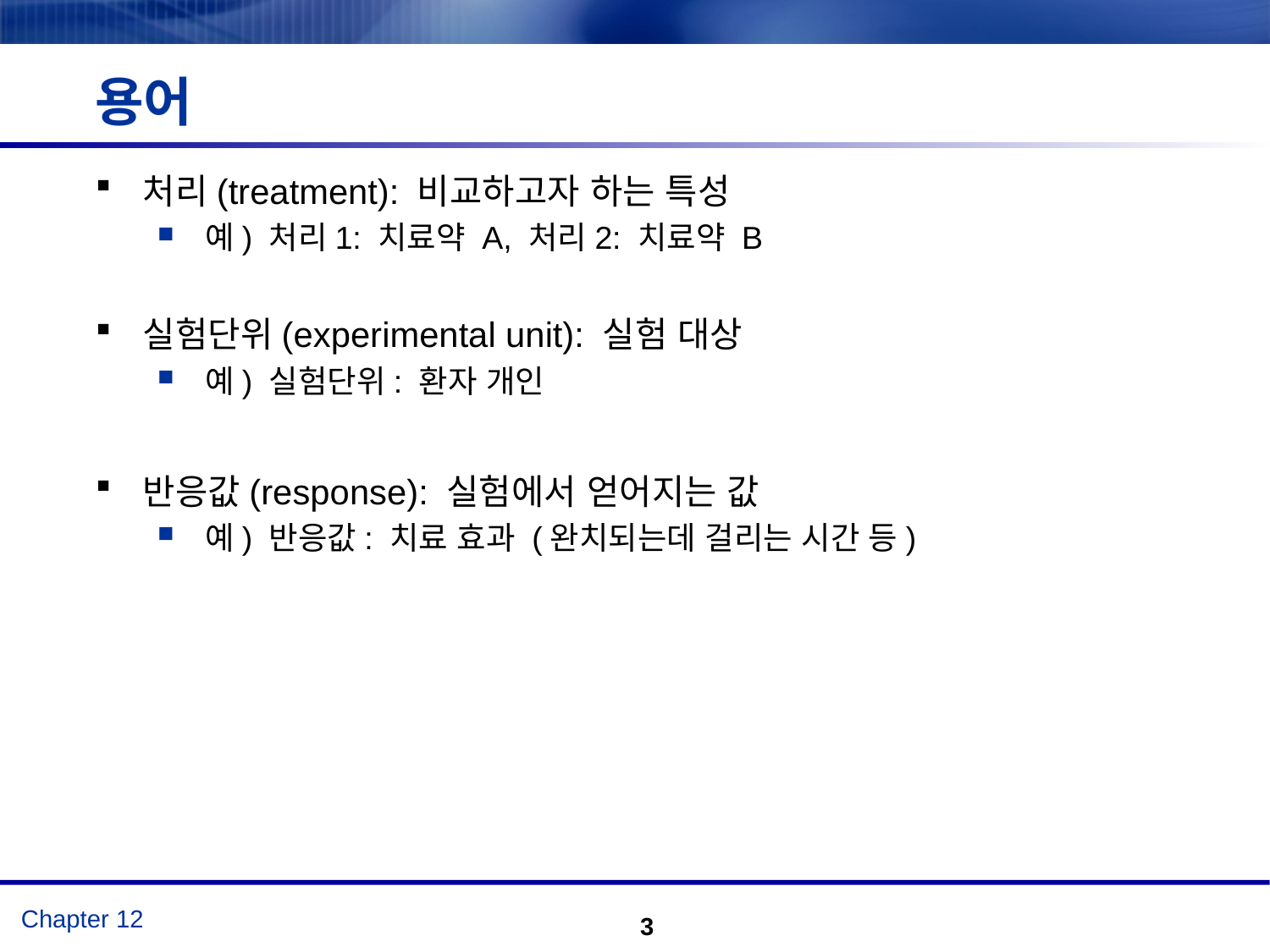

# 용어
처리(treatment): 비교하고자 하는 특성
예) 처리1: 치료약 A, 처리2: 치료약 B

실험단위(experimental unit): 실험 대상
예) 실험단위: 환자 개인

반응값(response): 실험에서 얻어지는 값
예) 반응값: 치료 효과 (완치되는데 걸리는 시간 등)
3